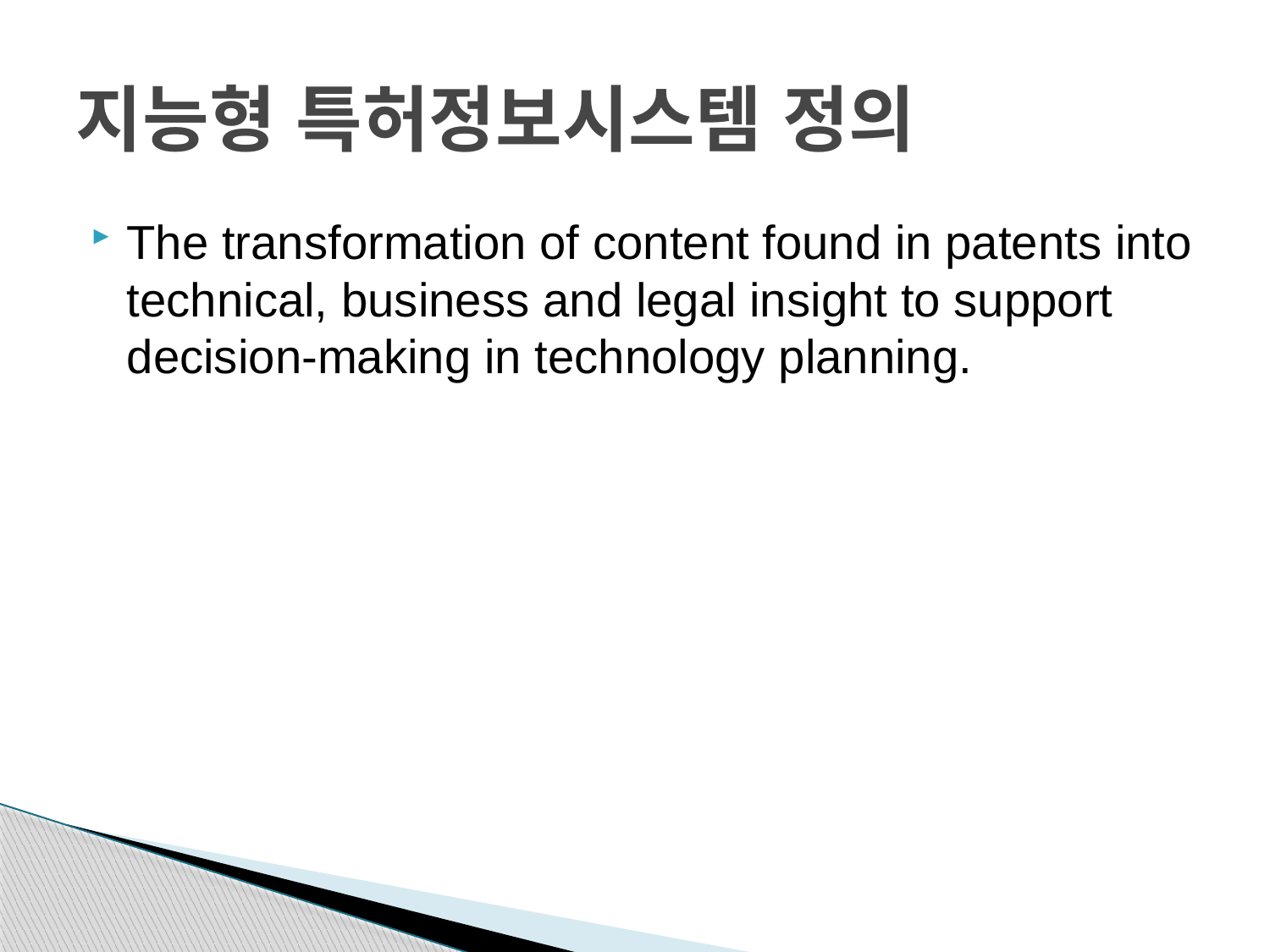

# 지능형 특허정보시스템 정의
The transformation of content found in patents into technical, business and legal insight to support decision-making in technology planning.